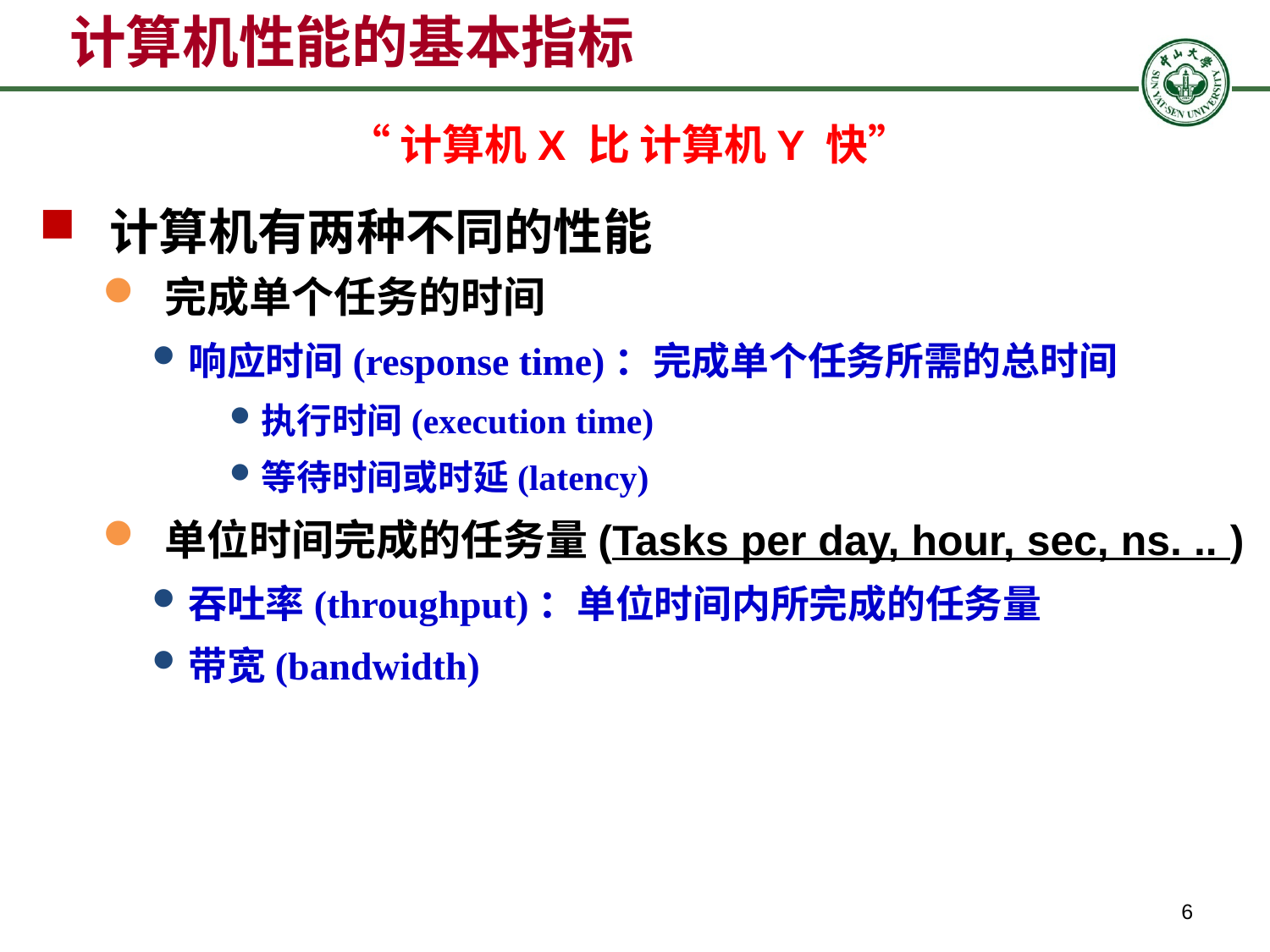

# 计算机性能的基本指标
“计算机X 比 计算机Y 快”
 计算机有两种不同的性能
 完成单个任务的时间
响应时间(response time)：完成单个任务所需的总时间
执行时间(execution time)
等待时间或时延(latency)
 单位时间完成的任务量(Tasks per day, hour, sec, ns. .. )
吞吐率(throughput)：单位时间内所完成的任务量
带宽(bandwidth)